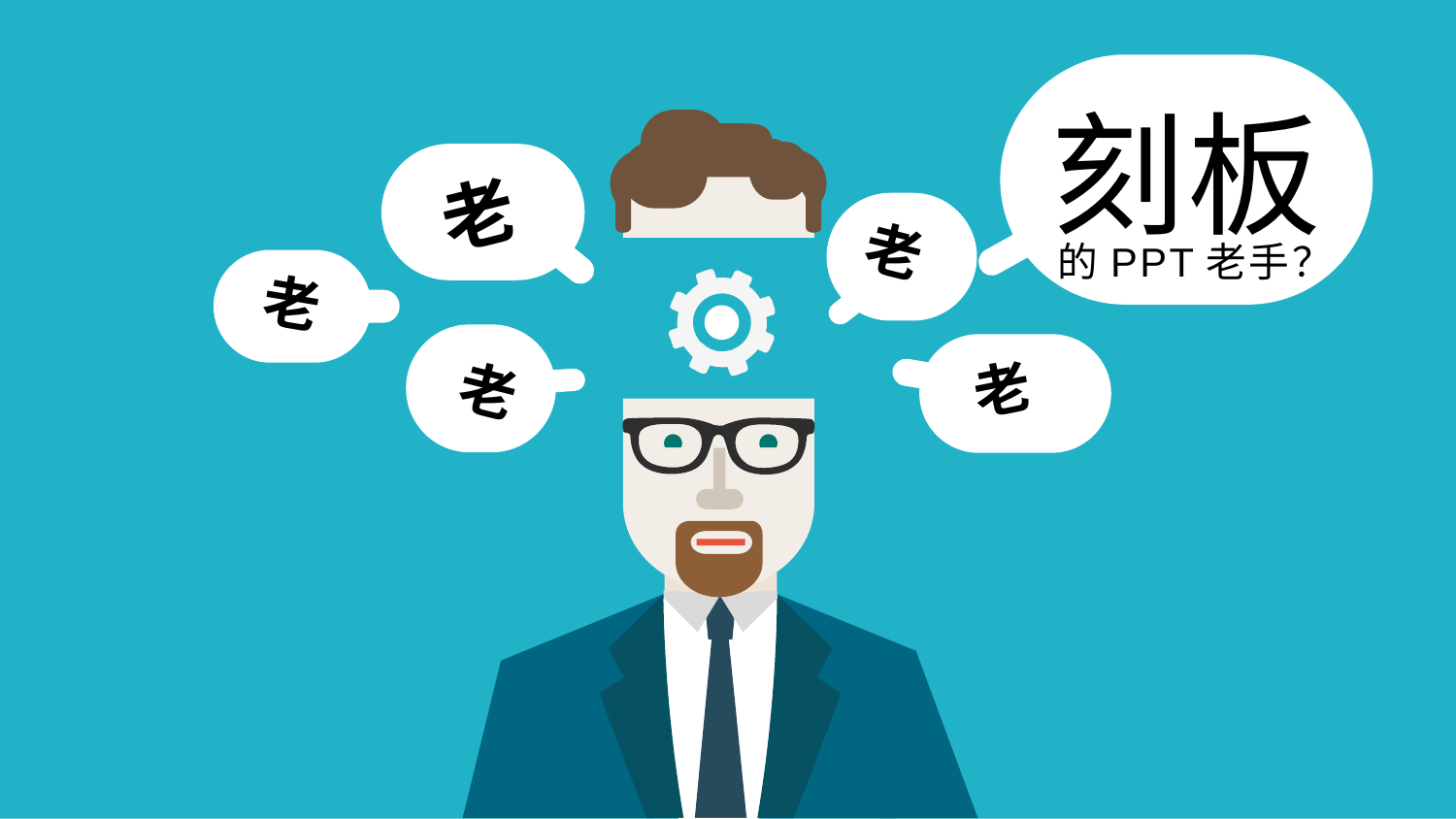

刻板
的PPT老手？

老

老

老

老
老